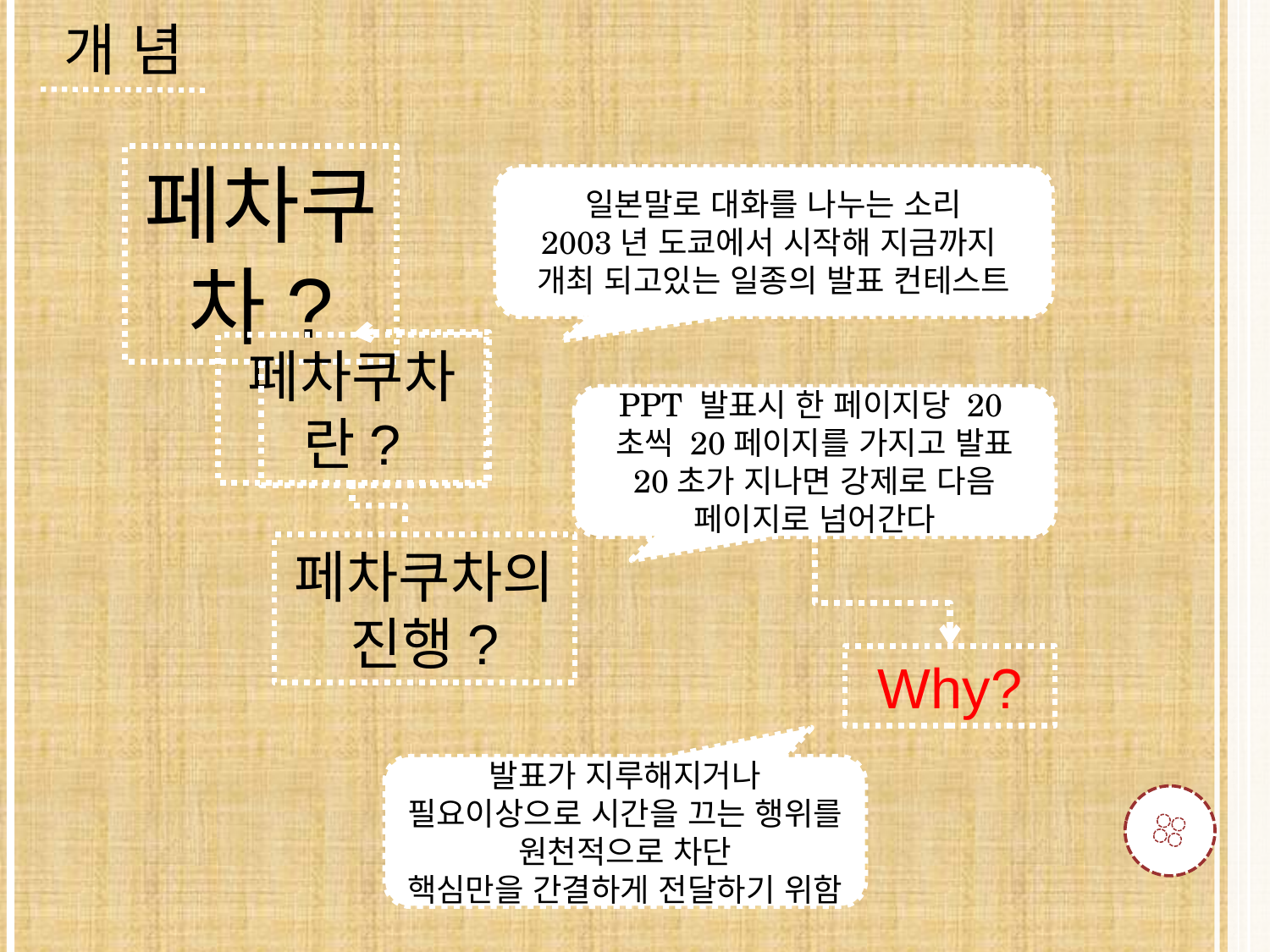

개 념
페차쿠차?
일본말로 대화를 나누는 소리
2003년 도쿄에서 시작해 지금까지
개최 되고있는 일종의 발표 컨테스트
페차쿠차란?
PPT 발표시 한 페이지당 20초씩 20페이지를 가지고 발표 20초가 지나면 강제로 다음 페이지로 넘어간다
페차쿠차의 진행?
Why?
발표가 지루해지거나 필요이상으로 시간을 끄는 행위를 원천적으로 차단
핵심만을 간결하게 전달하기 위함